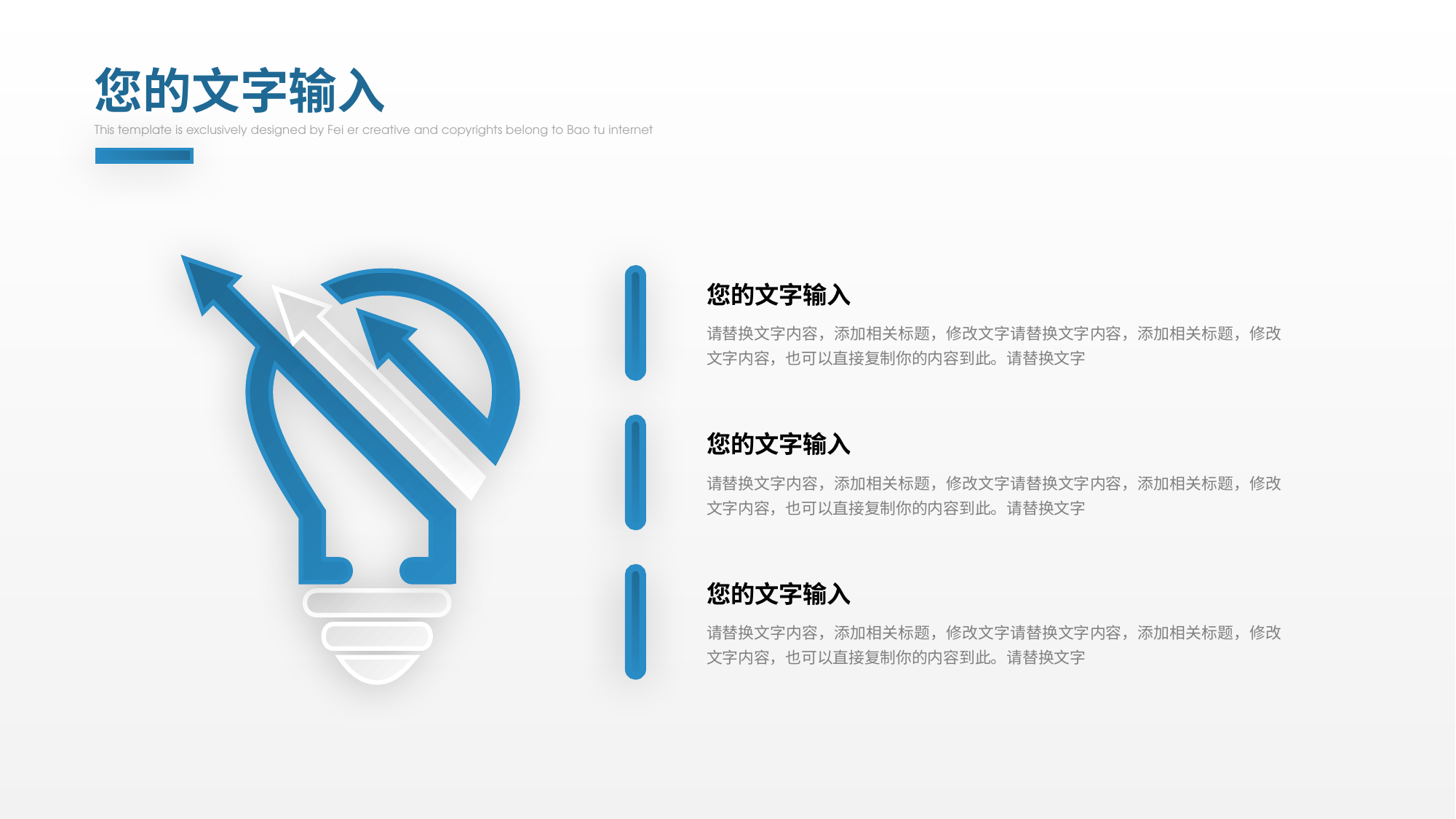

您的文字输入
This template is exclusively designed by Fei er creative and copyrights belong to Bao tu internet

您的文字输入
请替换文字内容，添加相关标题，修改文字请替换文字内容，添加相关标题，修改文字内容，也可以直接复制你的内容到此。请替换文字

您的文字输入
请替换文字内容，添加相关标题，修改文字请替换文字内容，添加相关标题，修改文字内容，也可以直接复制你的内容到此。请替换文字

您的文字输入
请替换文字内容，添加相关标题，修改文字请替换文字内容，添加相关标题，修改文字内容，也可以直接复制你的内容到此。请替换文字